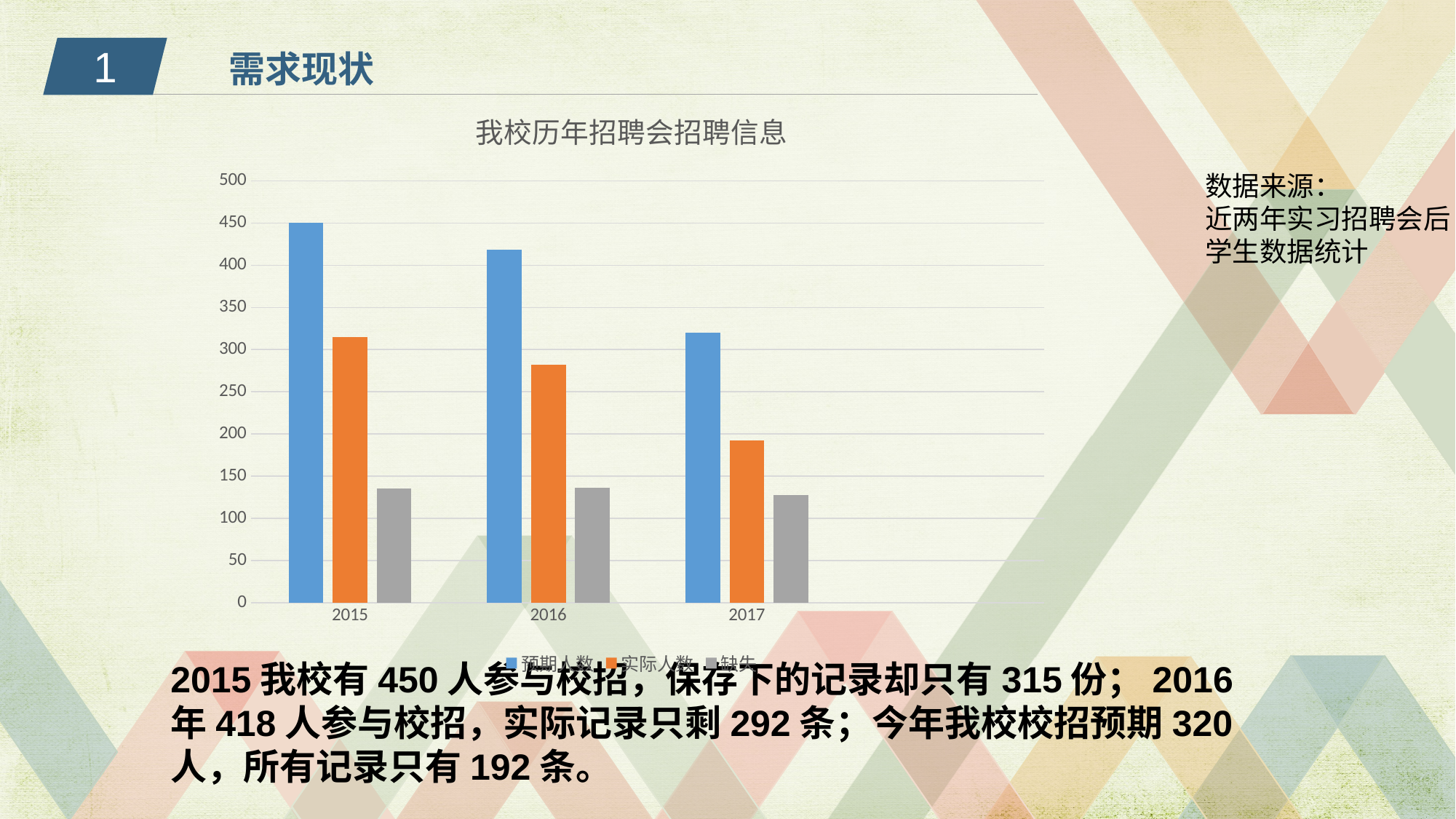

1

需求现状

### Chart: 我校历年招聘会招聘信息

| Category | 预期人数 | 实际人数 | 缺失 |
|---|---|---|---|
| 2015 | 450.0 | 315.0 | 135.0 |
| 2016 | 418.0 | 282.0 | 136.0 |
| 2017 | 320.0 | 192.0 | 128.0 |
|  | None | None | None |

数据来源：
近两年实习招聘会后
学生数据统计

2015我校有450人参与校招，保存下的记录却只有315份；2016年418人参与校招，实际记录只剩292条；今年我校校招预期320人，所有记录只有192条。